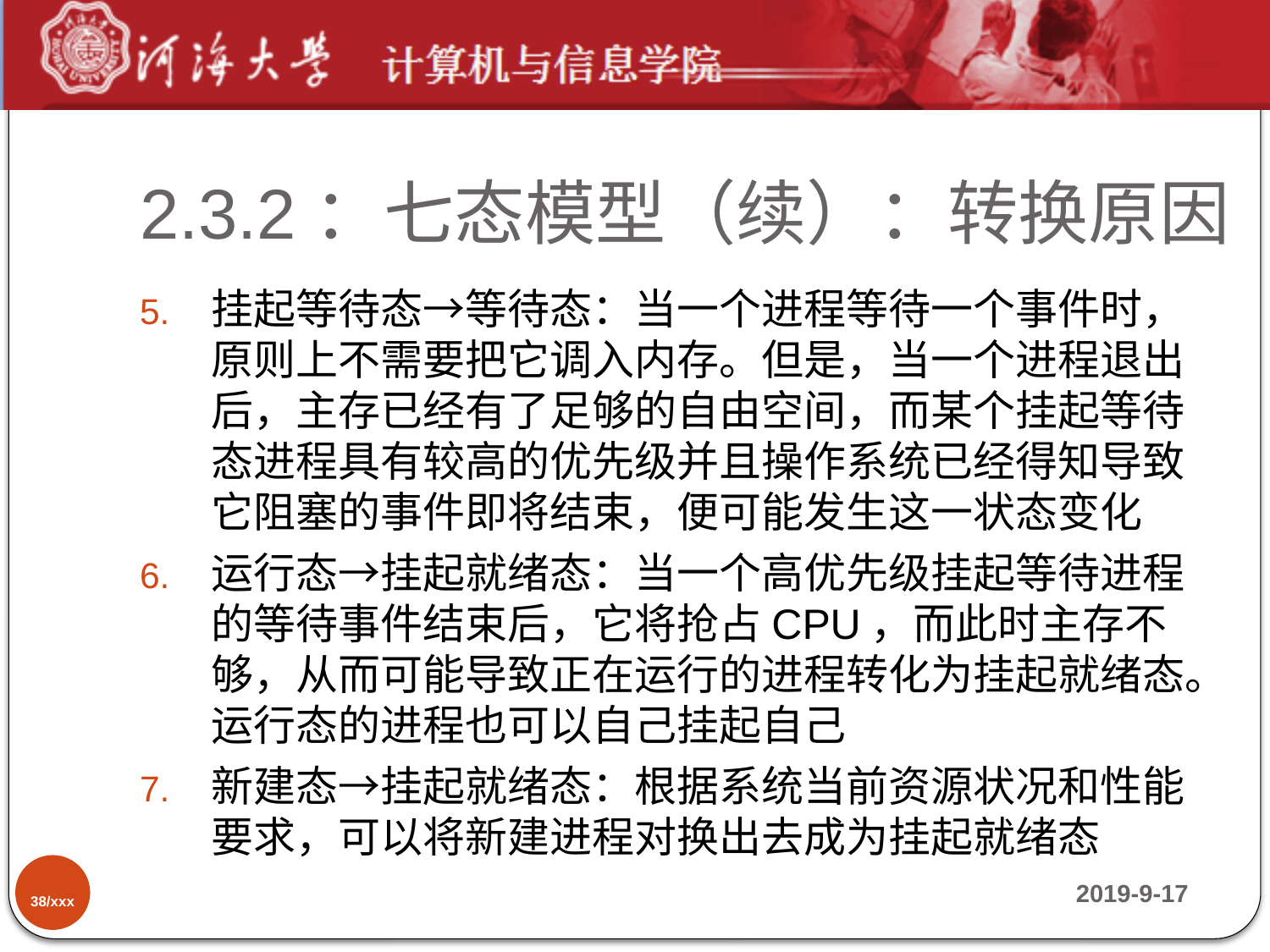

# 2.3.2：七态模型（续）：转换原因
挂起等待态→等待态：当一个进程等待一个事件时，原则上不需要把它调入内存。但是，当一个进程退出后，主存已经有了足够的自由空间，而某个挂起等待态进程具有较高的优先级并且操作系统已经得知导致它阻塞的事件即将结束，便可能发生这一状态变化
运行态→挂起就绪态：当一个高优先级挂起等待进程的等待事件结束后，它将抢占CPU，而此时主存不够，从而可能导致正在运行的进程转化为挂起就绪态。运行态的进程也可以自己挂起自己
新建态→挂起就绪态：根据系统当前资源状况和性能要求，可以将新建进程对换出去成为挂起就绪态

38/xxx
2019-9-17